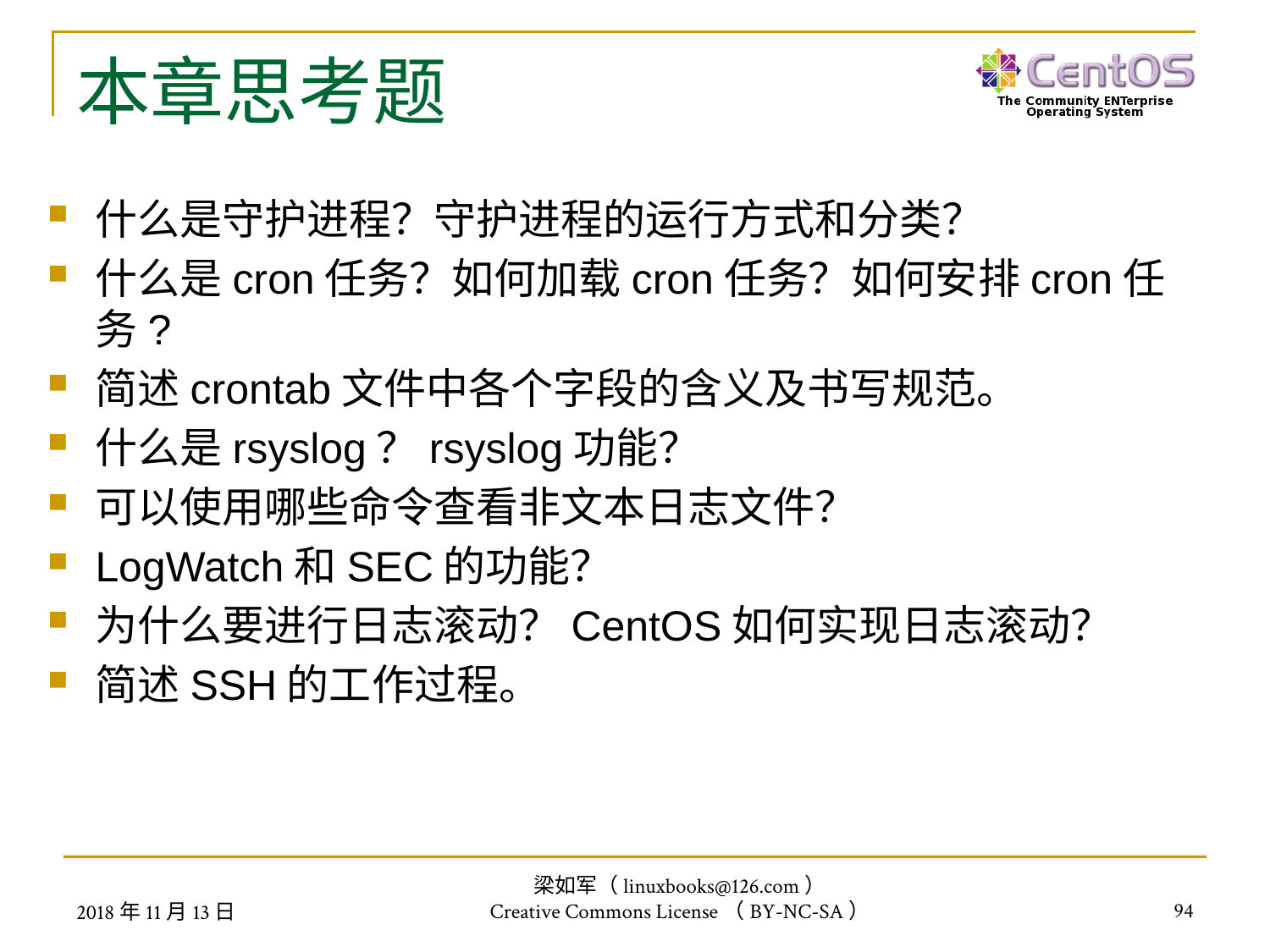

# 本章思考题
什么是守护进程？守护进程的运行方式和分类？
什么是cron任务？如何加载cron任务？如何安排cron任务?
简述crontab文件中各个字段的含义及书写规范。
什么是rsyslog？rsyslog功能？
可以使用哪些命令查看非文本日志文件？
LogWatch和SEC的功能？
为什么要进行日志滚动？CentOS如何实现日志滚动？
简述SSH的工作过程。

梁如军（linuxbooks@126.com）
Creative Commons License（BY-NC-SA）
2018年11月13日
94